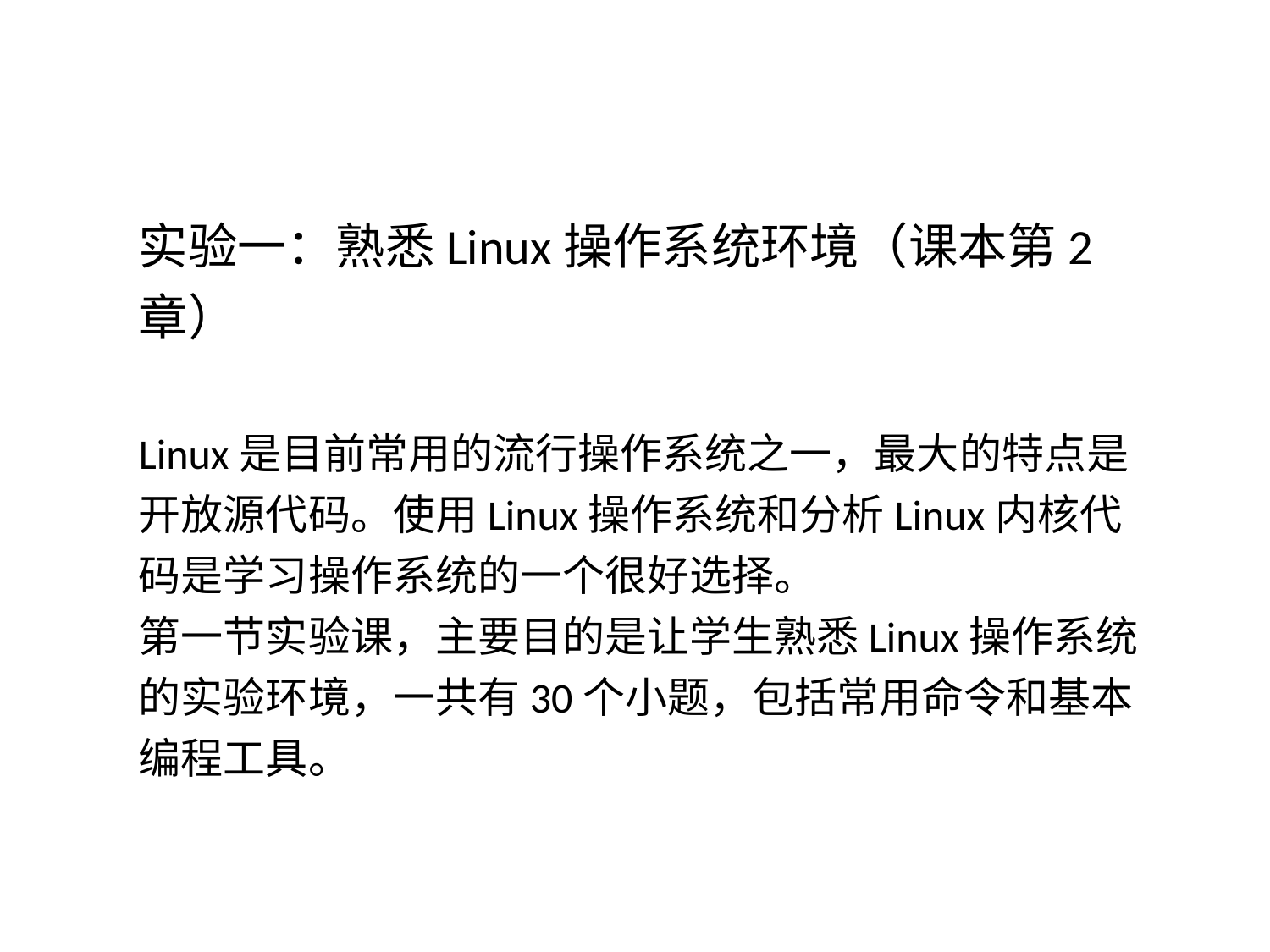

实验一：熟悉Linux操作系统环境（课本第2章）

Linux是目前常用的流行操作系统之一，最大的特点是开放源代码。使用Linux操作系统和分析Linux内核代码是学习操作系统的一个很好选择。
第一节实验课，主要目的是让学生熟悉Linux操作系统的实验环境，一共有30个小题，包括常用命令和基本编程工具。